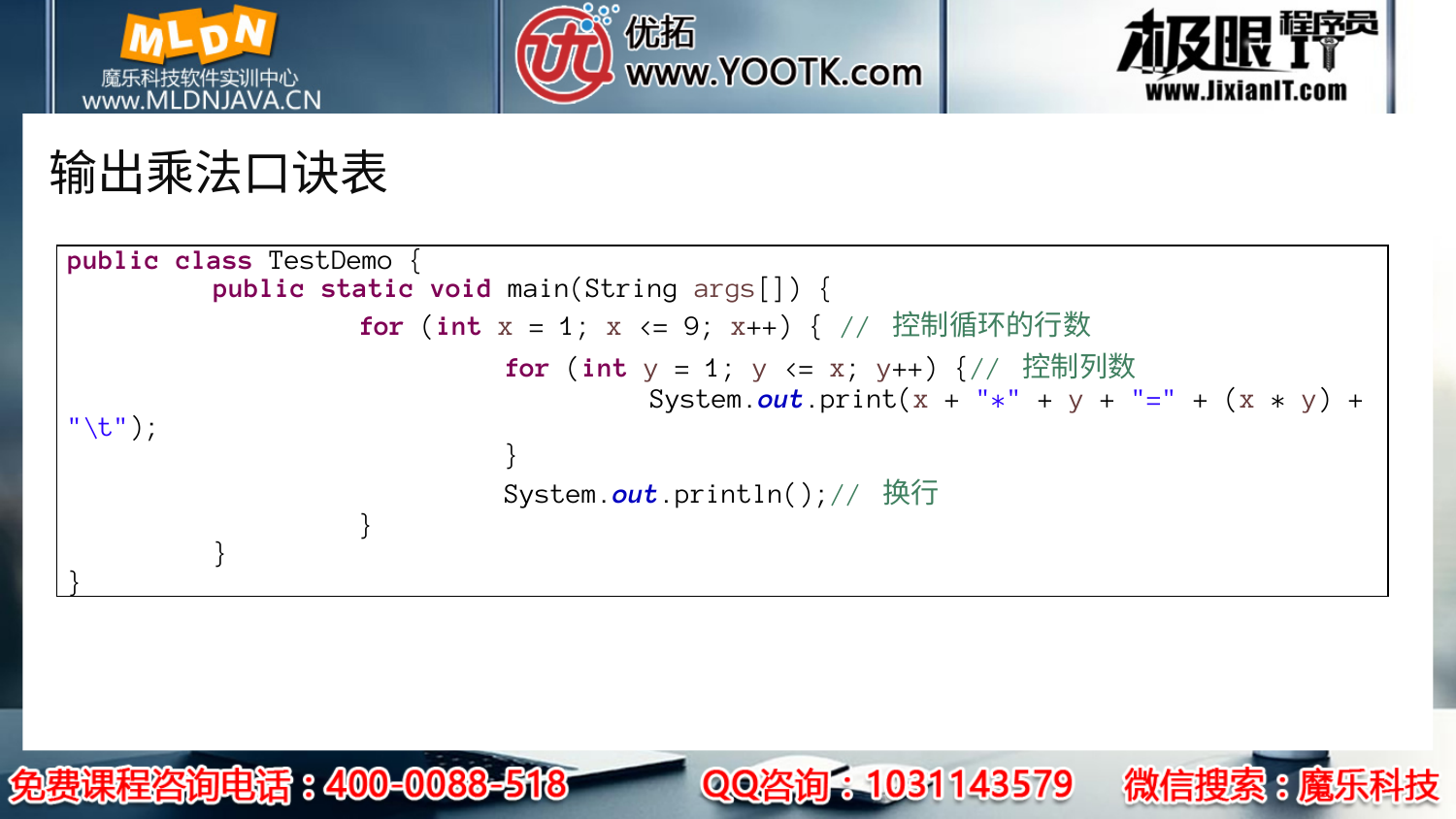

# 输出乘法口诀表
| public class TestDemo { public static void main(String args[]) { for (int x = 1; x <= 9; x++) { // 控制循环的行数 for (int y = 1; y <= x; y++) {// 控制列数 System.out.print(x + "\*" + y + "=" + (x \* y) + "\t"); } System.out.println();// 换行 } } } |
| --- |